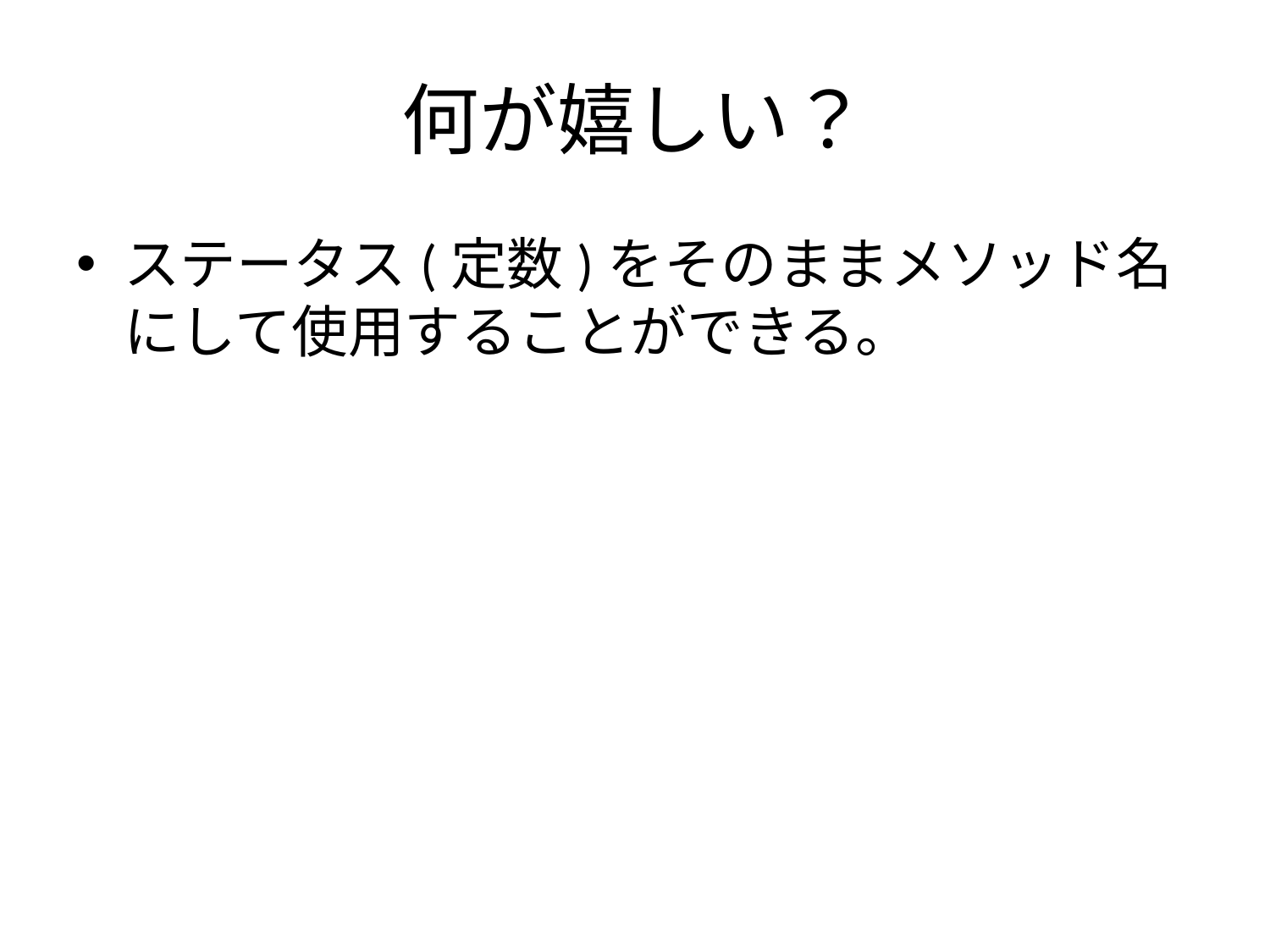

# 何が嬉しい？
ステータス(定数)をそのままメソッド名にして使用することができる。